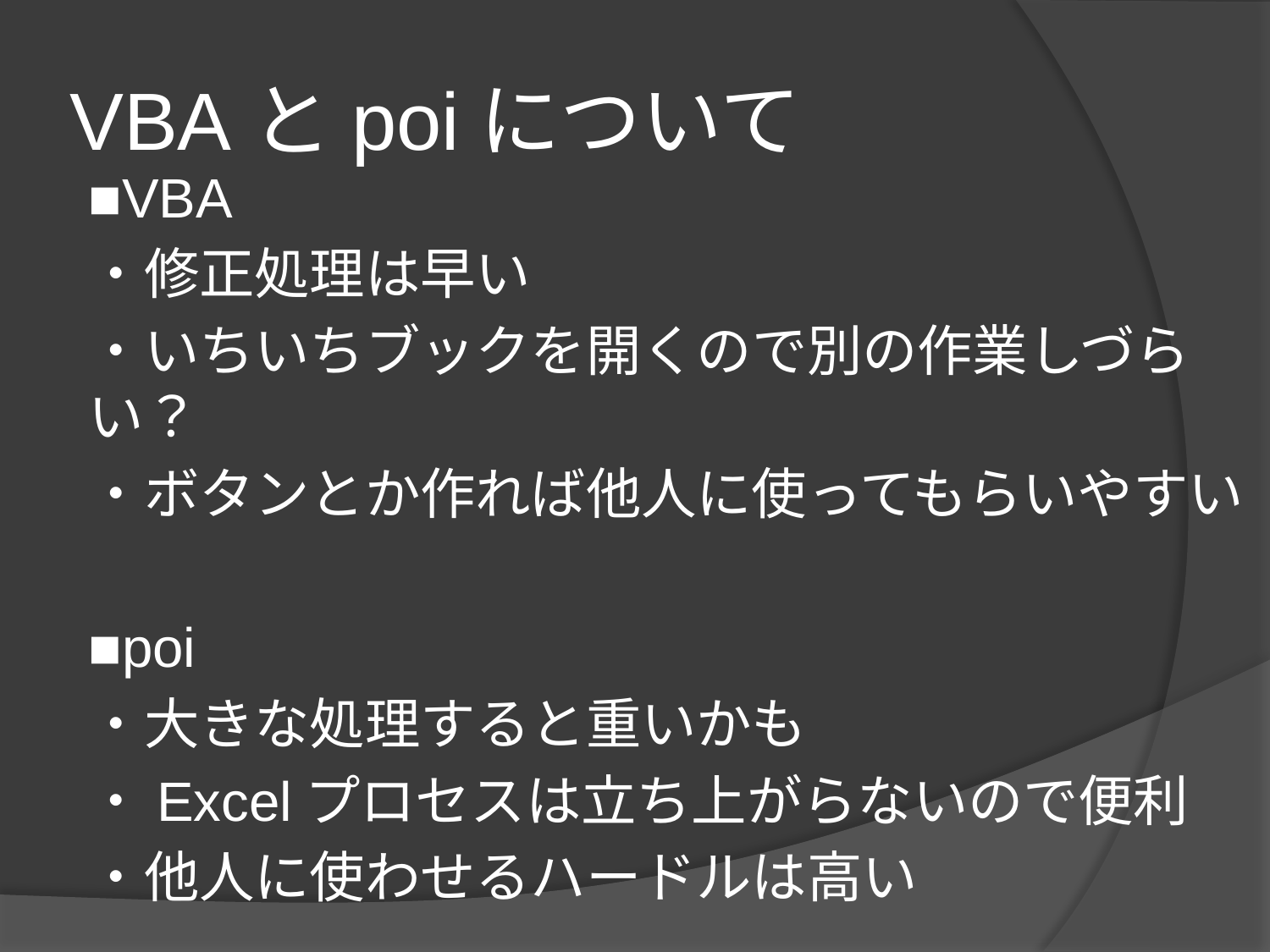

# VBAとpoiについて
■VBA
・修正処理は早い
・いちいちブックを開くので別の作業しづらい？
・ボタンとか作れば他人に使ってもらいやすい

■poi
・大きな処理すると重いかも
・Excelプロセスは立ち上がらないので便利
・他人に使わせるハードルは高い